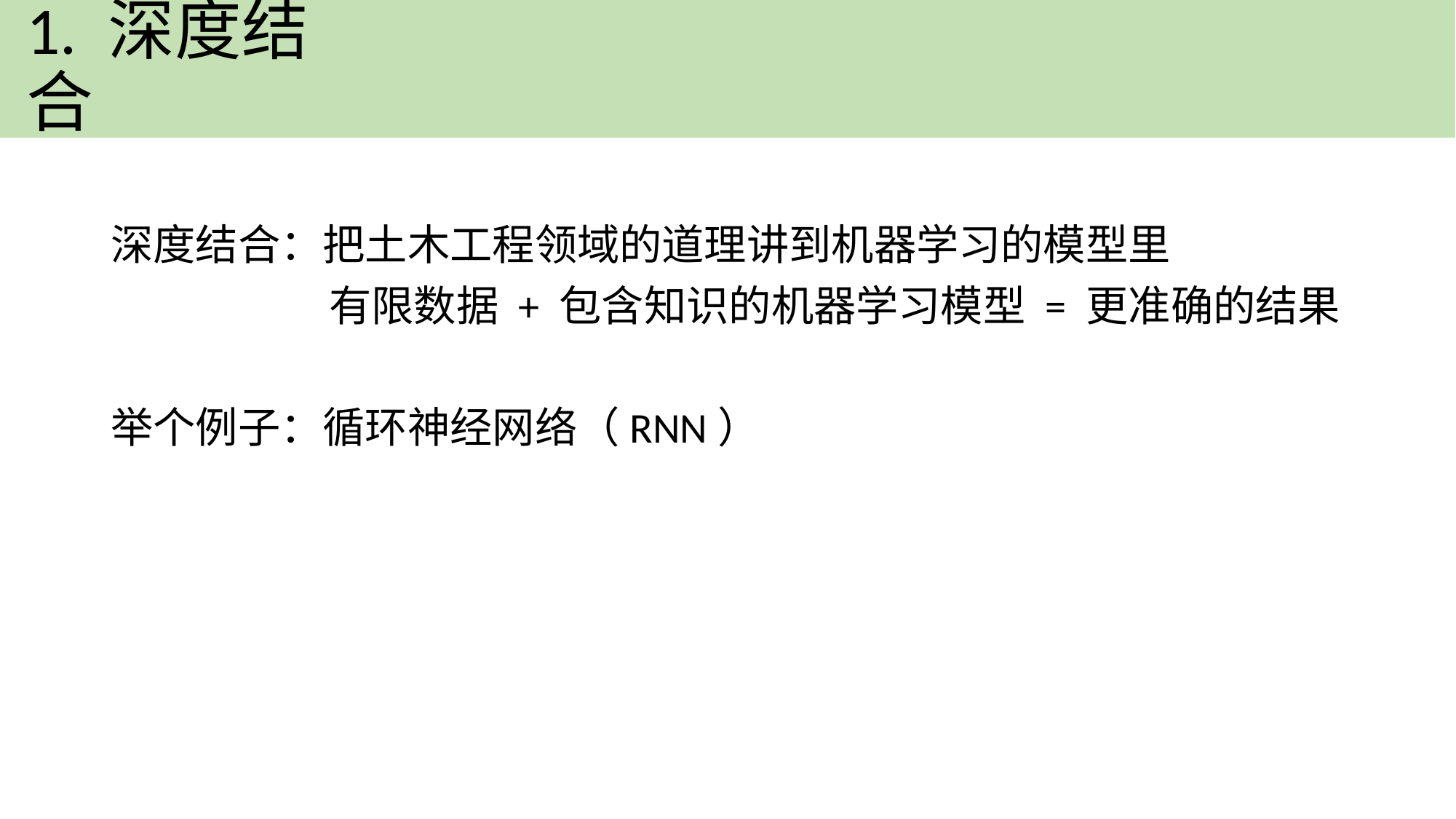

# 1. 深度结合
深度结合：把土木工程领域的道理讲到机器学习的模型里
		有限数据 + 包含知识的机器学习模型 = 更准确的结果

举个例子：循环神经网络（RNN）